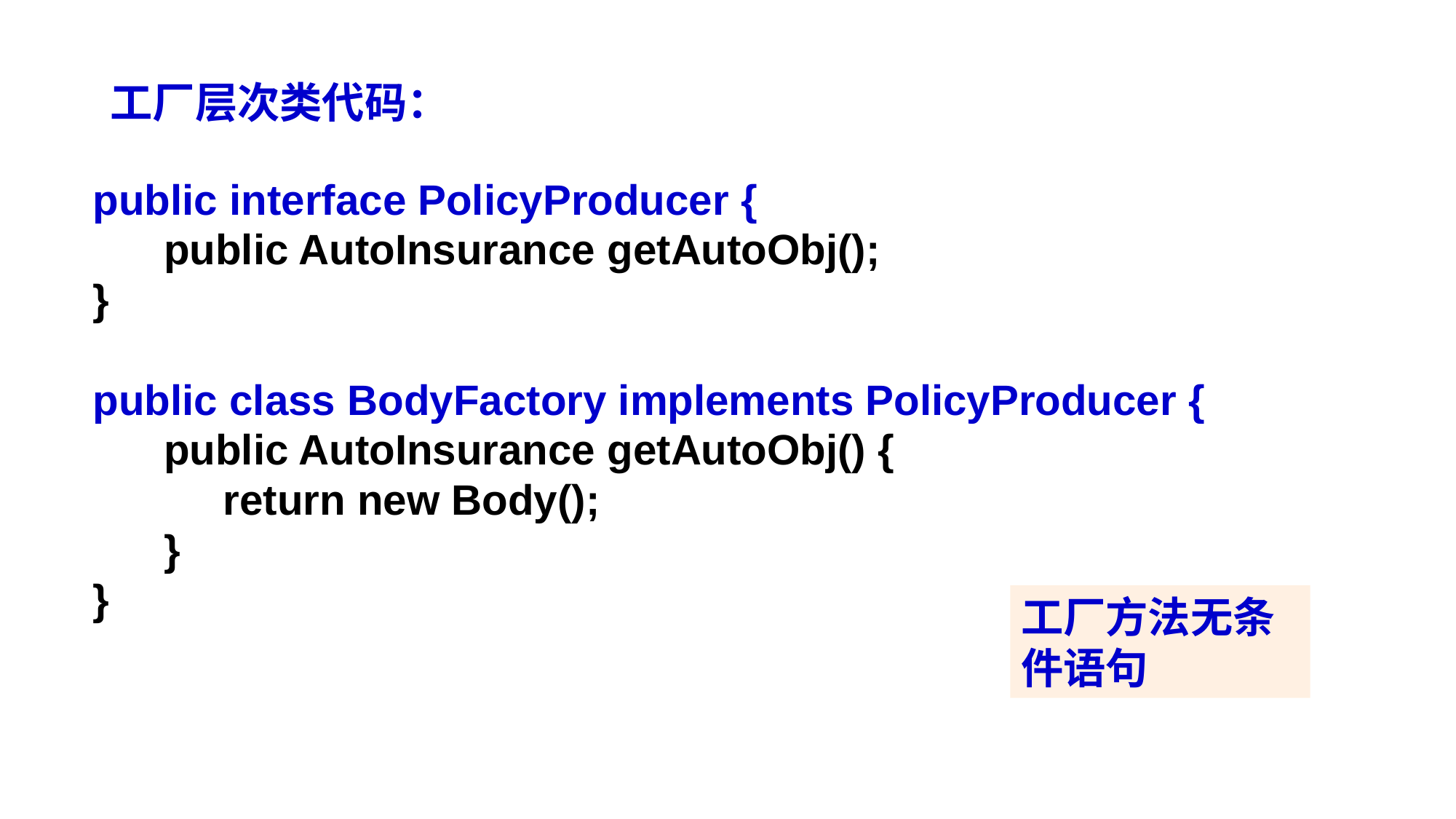

# 工厂层次类代码：
public interface PolicyProducer {
      public AutoInsurance getAutoObj();
}

public class BodyFactory implements PolicyProducer {
      public AutoInsurance getAutoObj() {
           return new Body();
      }
}
工厂方法无条件语句